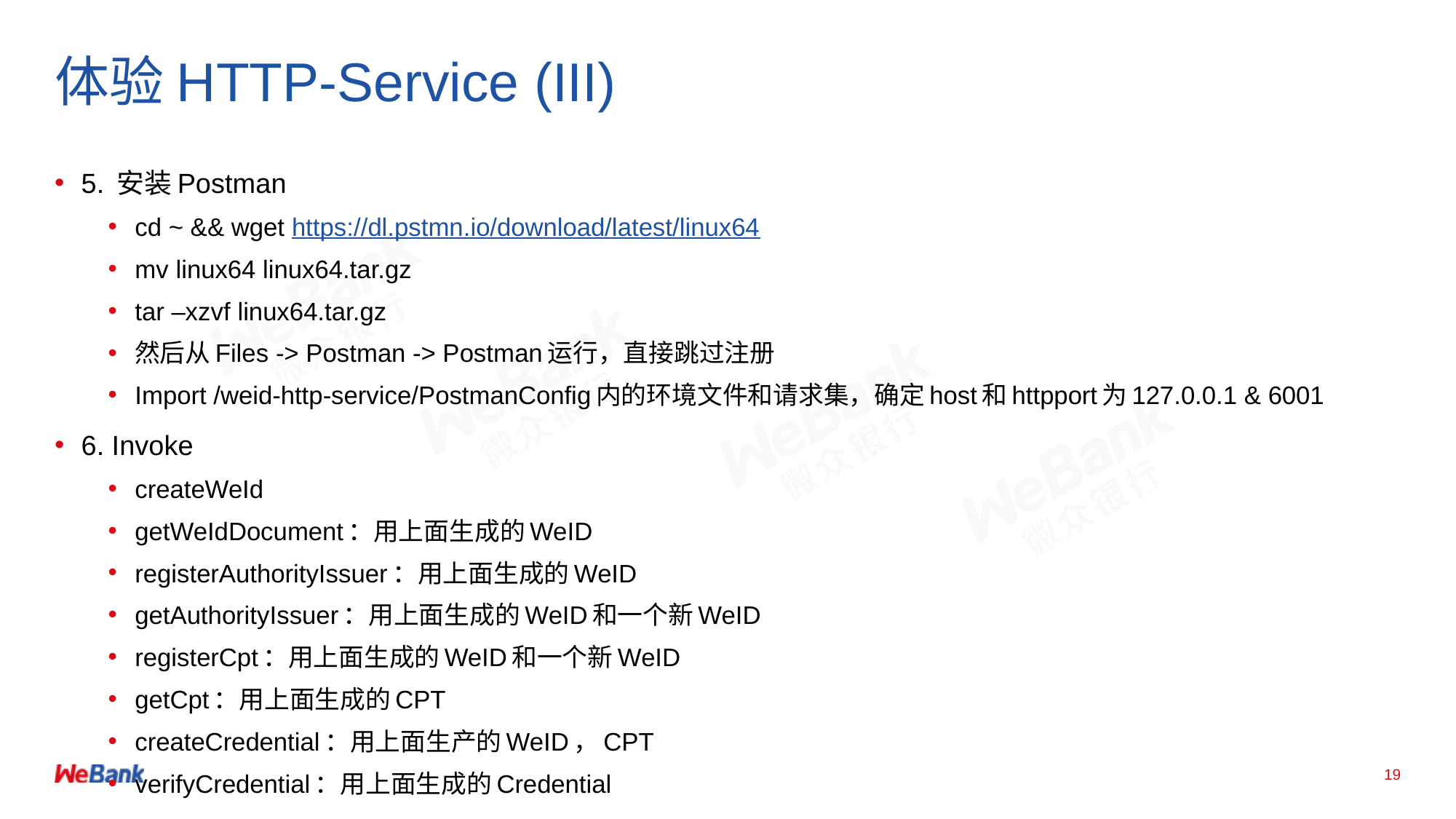

# 体验HTTP-Service (III)
5. 安装Postman
cd ~ && wget https://dl.pstmn.io/download/latest/linux64
mv linux64 linux64.tar.gz
tar –xzvf linux64.tar.gz
然后从Files -> Postman -> Postman运行，直接跳过注册
Import /weid-http-service/PostmanConfig内的环境文件和请求集，确定host和httpport为127.0.0.1 & 6001
6. Invoke
createWeId
getWeIdDocument：用上面生成的WeID
registerAuthorityIssuer：用上面生成的WeID
getAuthorityIssuer：用上面生成的WeID和一个新WeID
registerCpt：用上面生成的WeID和一个新WeID
getCpt：用上面生成的CPT
createCredential：用上面生产的WeID，CPT
verifyCredential：用上面生成的Credential
19